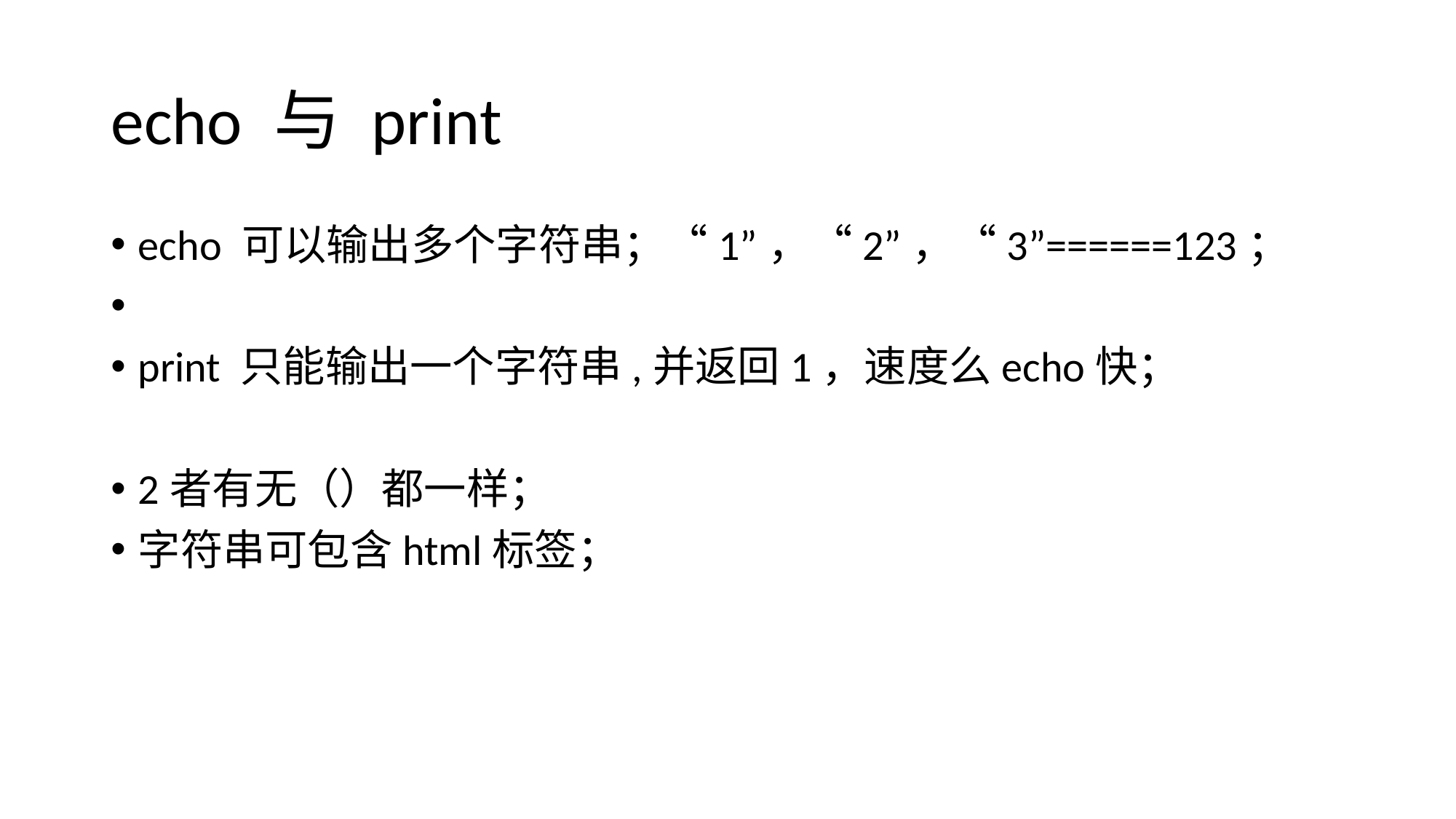

# echo 与 print
echo 可以输出多个字符串；“1”，“2”，“3”======123；

print 只能输出一个字符串,并返回1，速度么echo快；

2者有无（）都一样；
字符串可包含html标签；